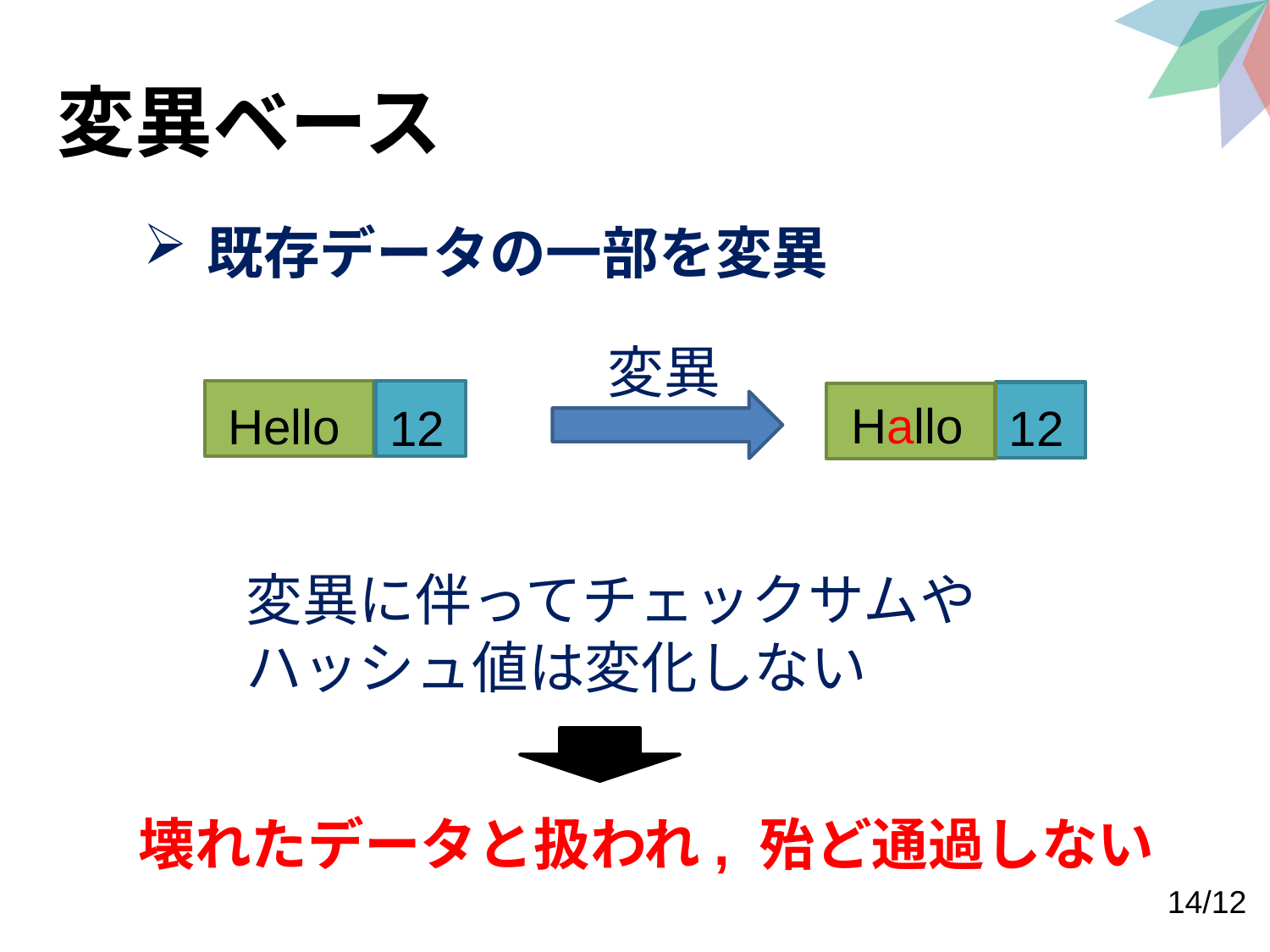

# 変異ベース
既存データの一部を変異
変異

Hello
12

12

ランダム, 規則性のある文字列
Encoder・Decoderモデル

Hallo
変異に伴ってチェックサムやハッシュ値は変化しない

壊れたデータと扱われ, 殆ど通過しない

14/12